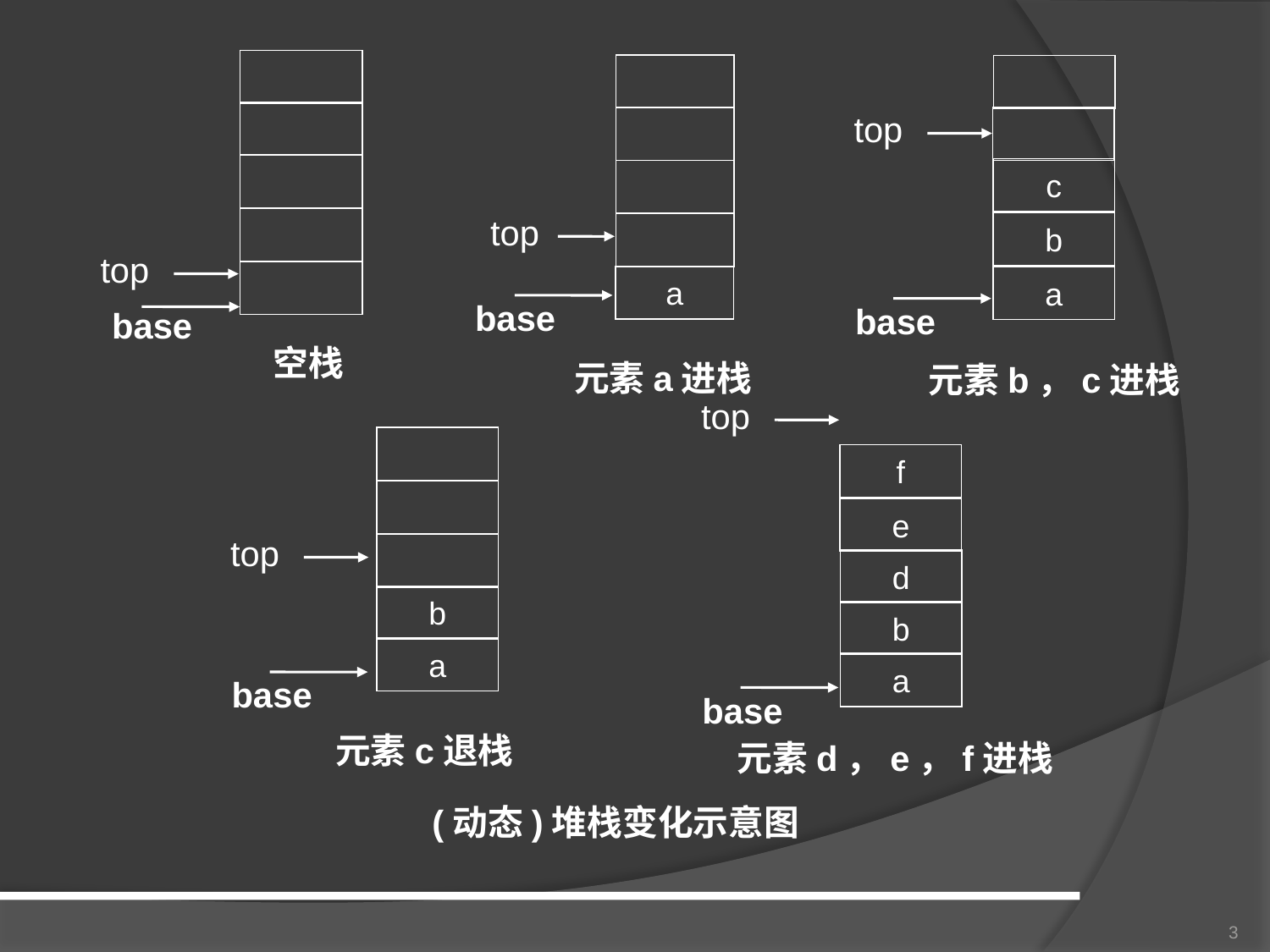

top

base

空栈

top

a
base

元素a进栈

top

c
b
a
base

元素b，c进栈
top

f
e
d
b
a
base

元素d，e，f进栈

top

b
a
base

元素c退栈
(动态)堆栈变化示意图
3